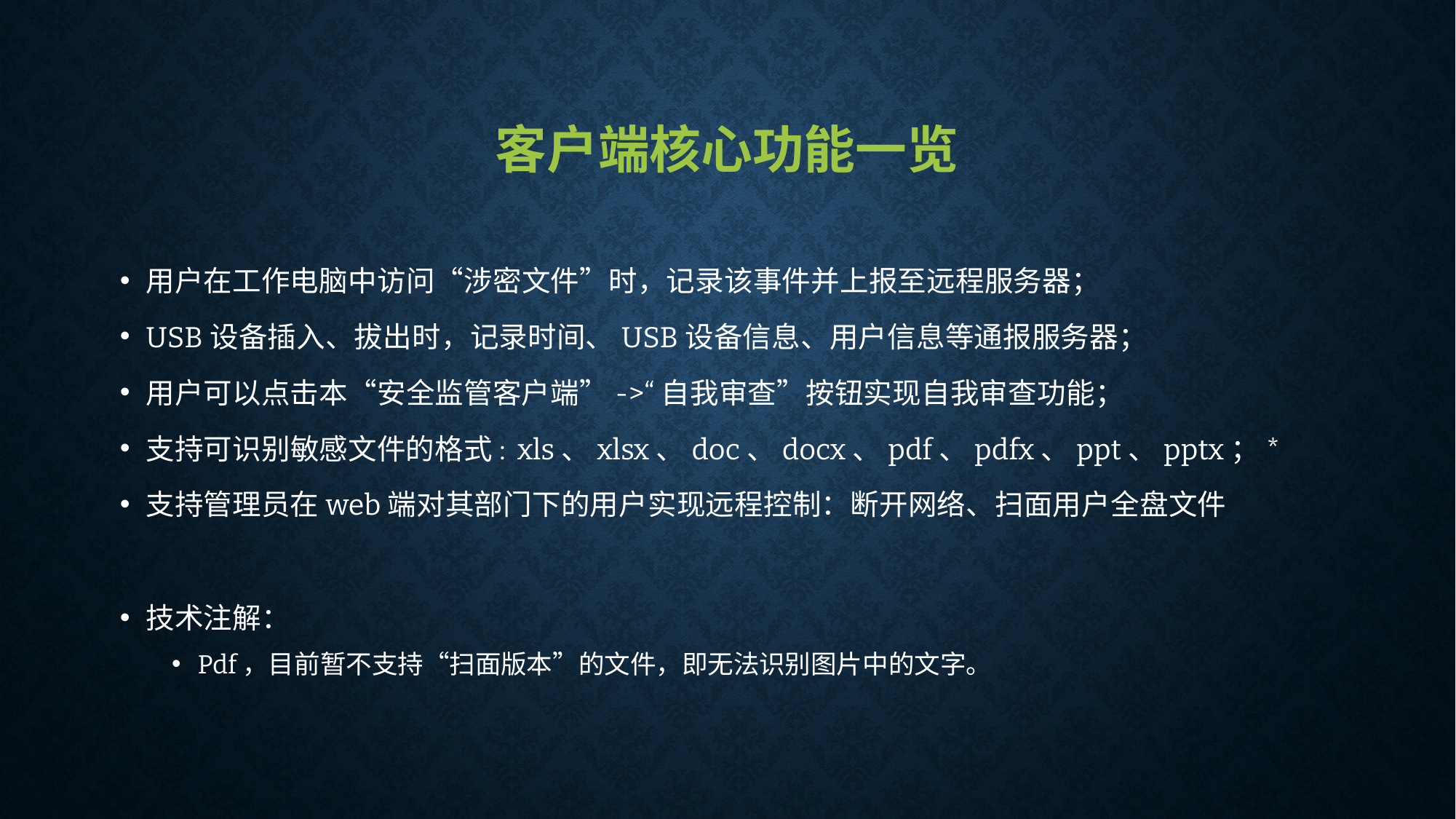

# 客户端核心功能一览
用户在工作电脑中访问“涉密文件”时，记录该事件并上报至远程服务器；
USB设备插入、拔出时，记录时间、USB设备信息、用户信息等通报服务器；
用户可以点击本“安全监管客户端”->“自我审查”按钮实现自我审查功能；
支持可识别敏感文件的格式:  xls、xlsx、doc、docx、pdf、pdfx、ppt、pptx；*
支持管理员在web端对其部门下的用户实现远程控制：断开网络、扫面用户全盘文件

技术注解：
Pdf，目前暂不支持“扫面版本”的文件，即无法识别图片中的文字。